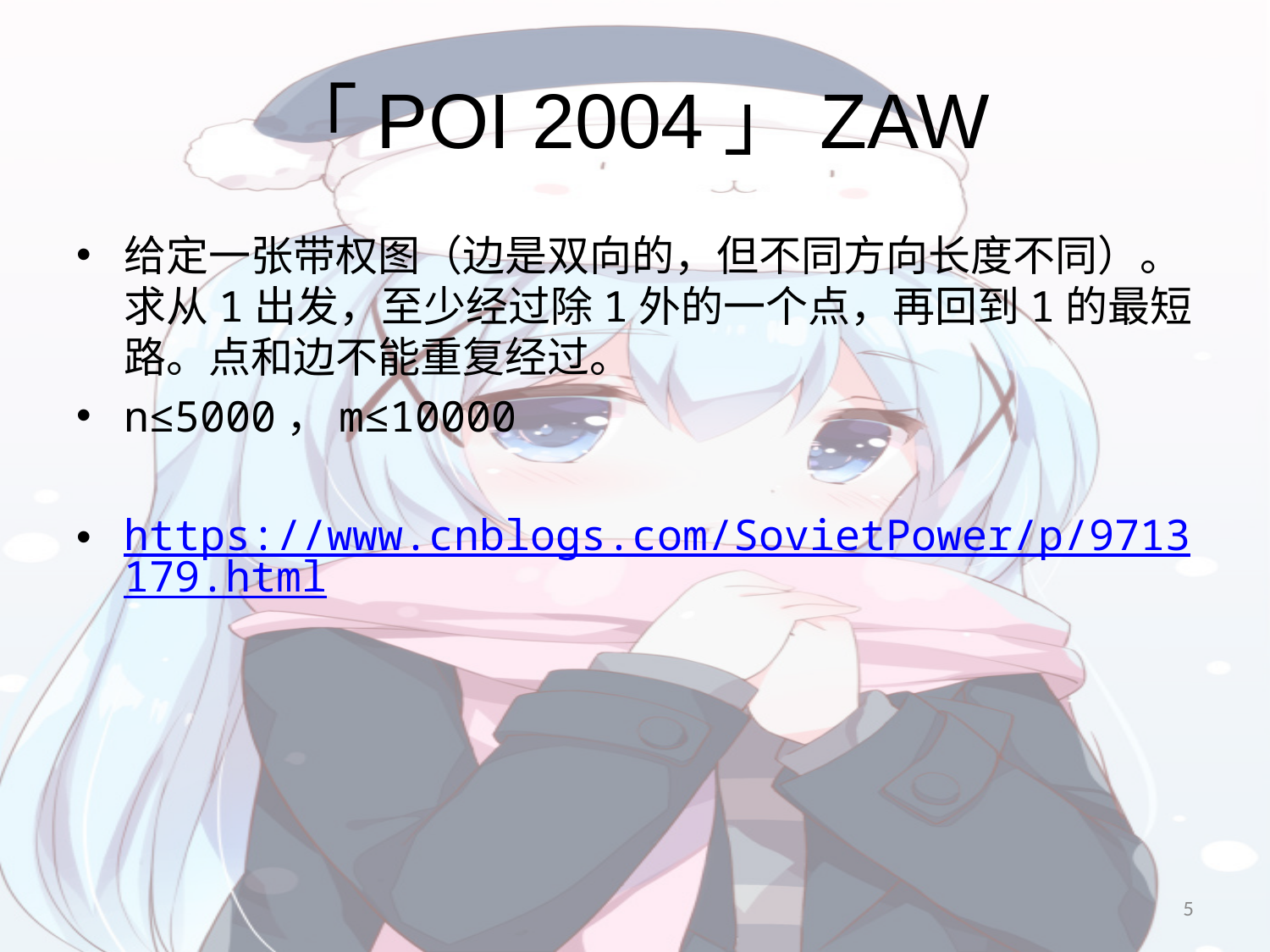

# 「POI 2004」ZAW
给定一张带权图（边是双向的，但不同方向长度不同）。求从1出发，至少经过除1外的一个点，再回到1的最短路。点和边不能重复经过。
n≤5000，m≤10000

https://www.cnblogs.com/SovietPower/p/9713179.html

5